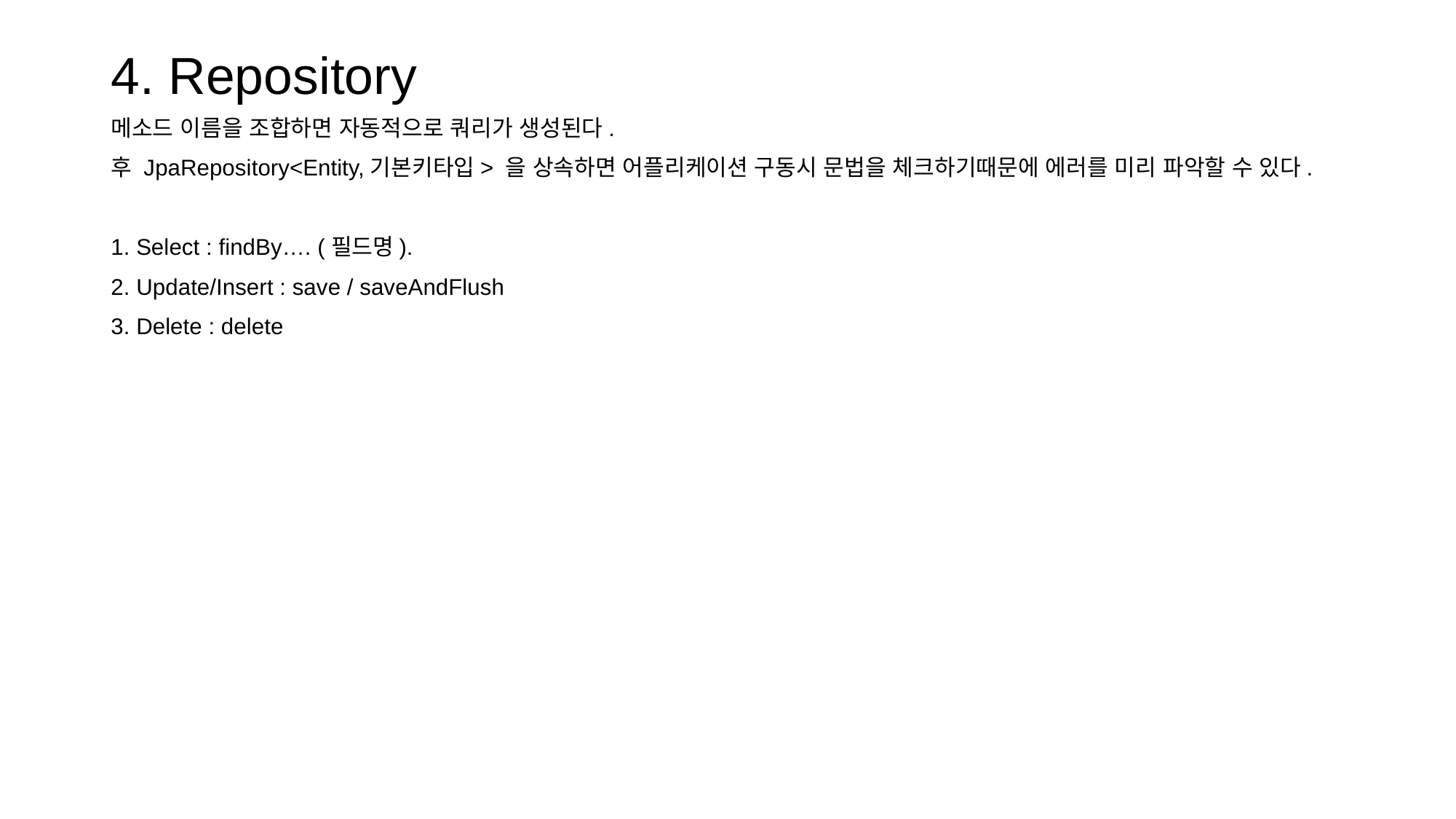

# 4. Repository
메소드 이름을 조합하면 자동적으로 쿼리가 생성된다.
후 JpaRepository<Entity,기본키타입> 을 상속하면 어플리케이션 구동시 문법을 체크하기때문에 에러를 미리 파악할 수 있다.

1. Select : findBy…. (필드명).
2. Update/Insert : save / saveAndFlush
3. Delete : delete